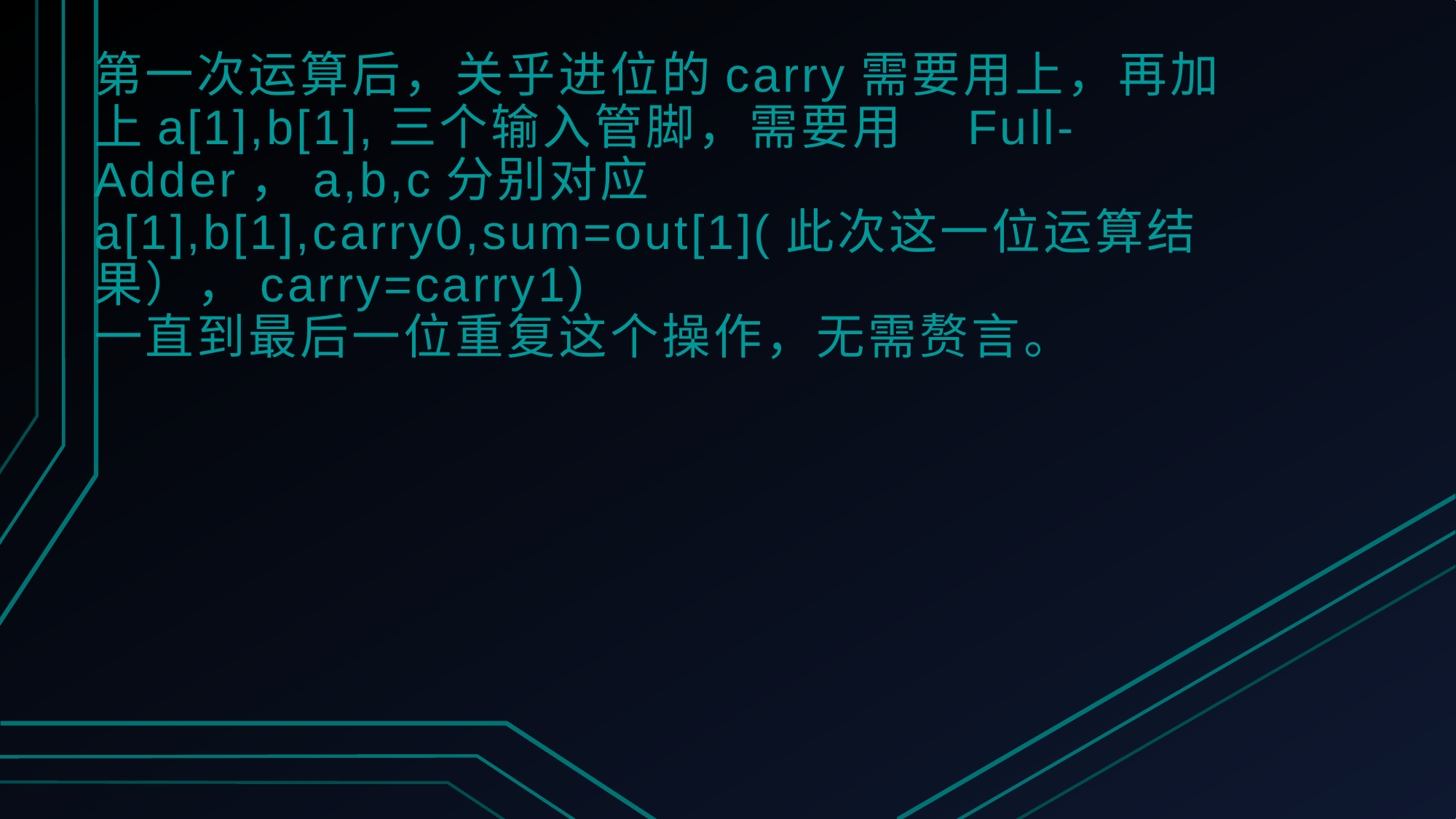

第一次运算后，关乎进位的carry需要用上，再加上a[1],b[1],三个输入管脚，需要用	Full-Adder，a,b,c分别对应a[1],b[1],carry0,sum=out[1](此次这一位运算结果），carry=carry1)
一直到最后一位重复这个操作，无需赘言。